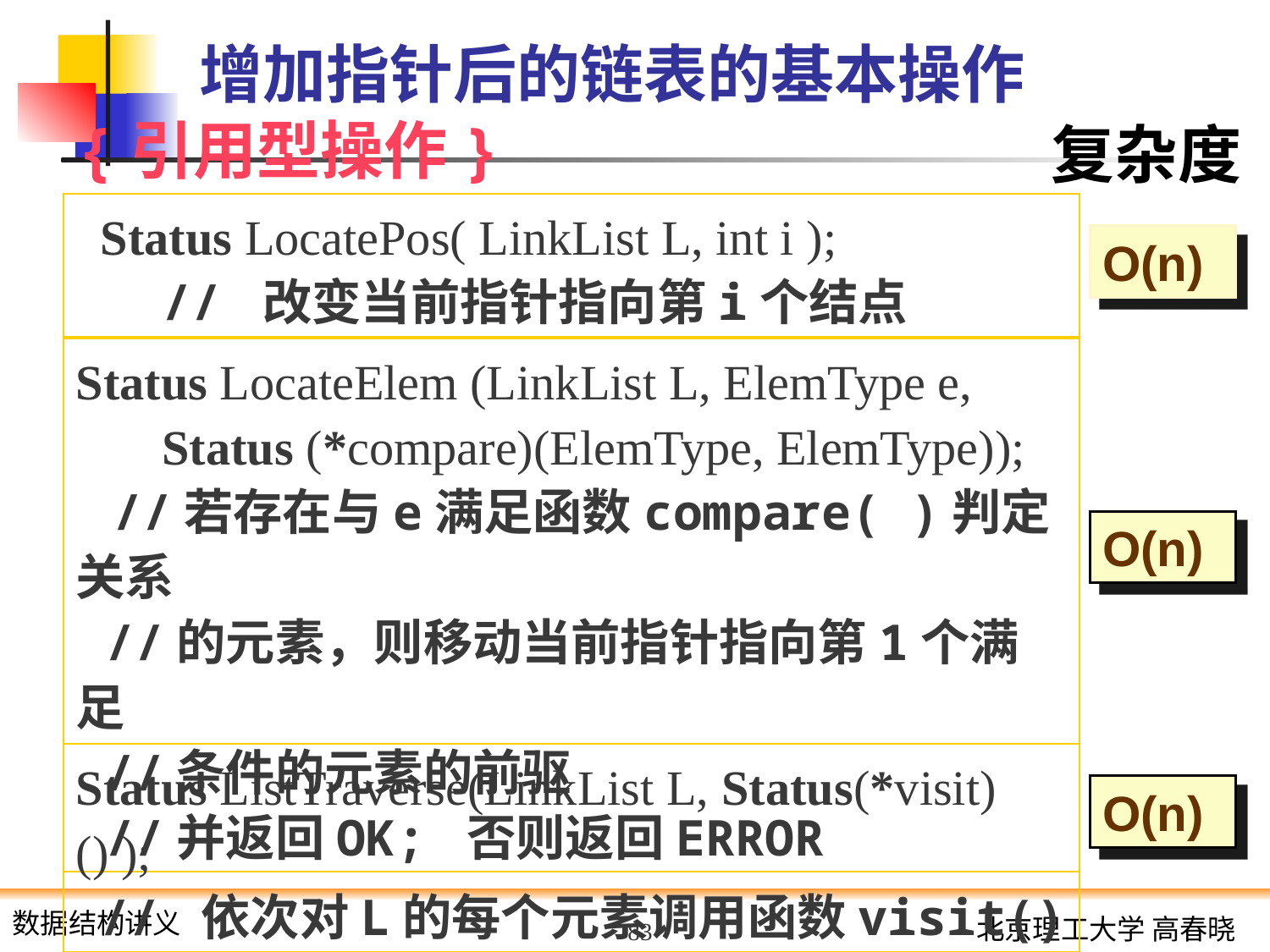

增加指针后的链表的基本操作
{引用型操作}
复杂度
  Status LocatePos( LinkList L, int i );
       // 改变当前指针指向第i个结点
O(n)
Status LocateElem (LinkList L, ElemType e,
       Status (*compare)(ElemType, ElemType));
   //若存在与e满足函数compare( )判定关系
 //的元素，则移动当前指针指向第1个满足
 //条件的元素的前驱
 //并返回OK; 否则返回ERROR
O(n)
Status ListTraverse(LinkList L, Status(*visit)() );
  // 依次对L的每个元素调用函数visit()
O(n)
83